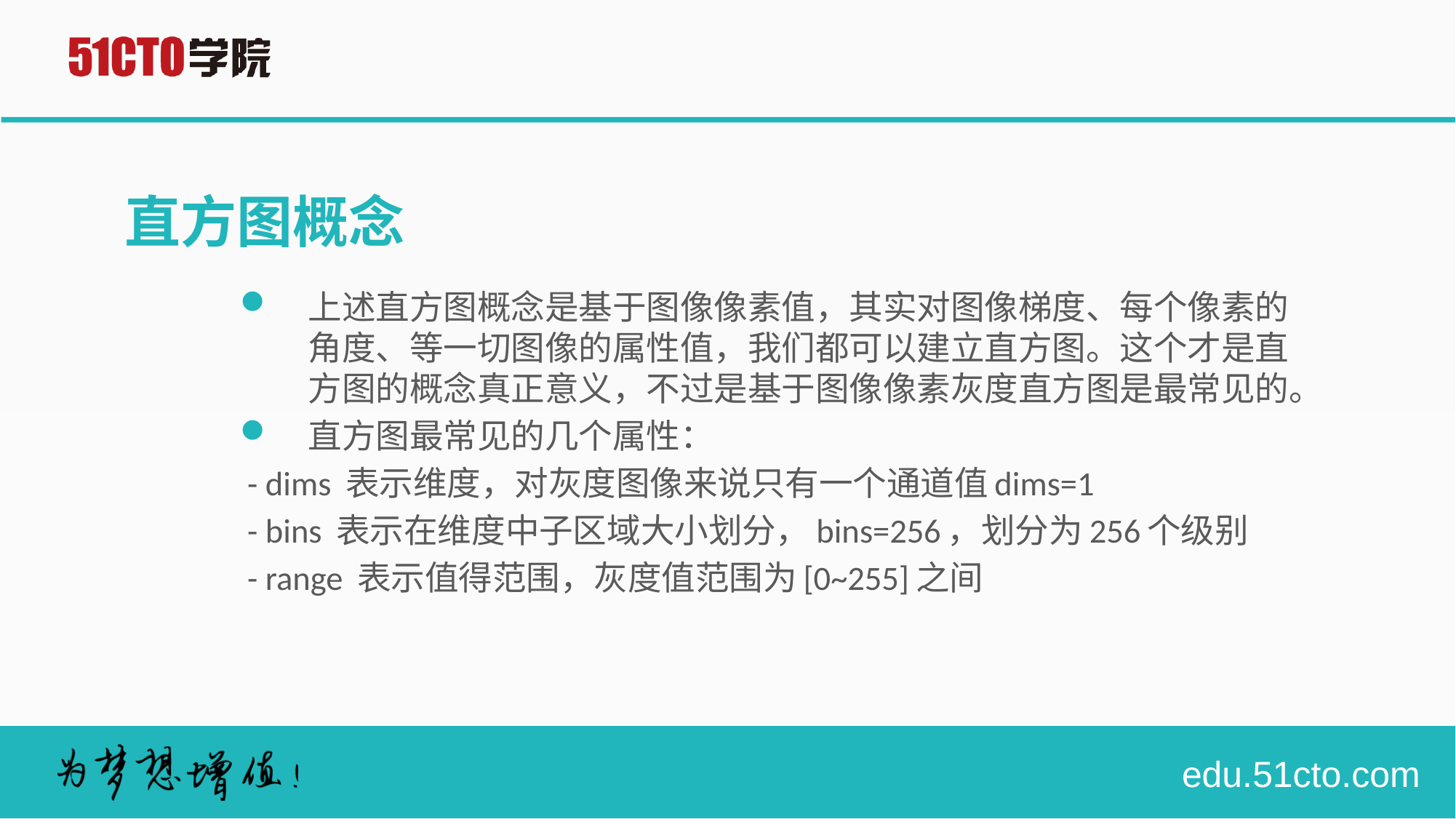

# 直方图概念
上述直方图概念是基于图像像素值，其实对图像梯度、每个像素的角度、等一切图像的属性值，我们都可以建立直方图。这个才是直方图的概念真正意义，不过是基于图像像素灰度直方图是最常见的。
直方图最常见的几个属性：
 - dims 表示维度，对灰度图像来说只有一个通道值dims=1
 - bins 表示在维度中子区域大小划分，bins=256，划分为256个级别
 - range 表示值得范围，灰度值范围为[0~255]之间